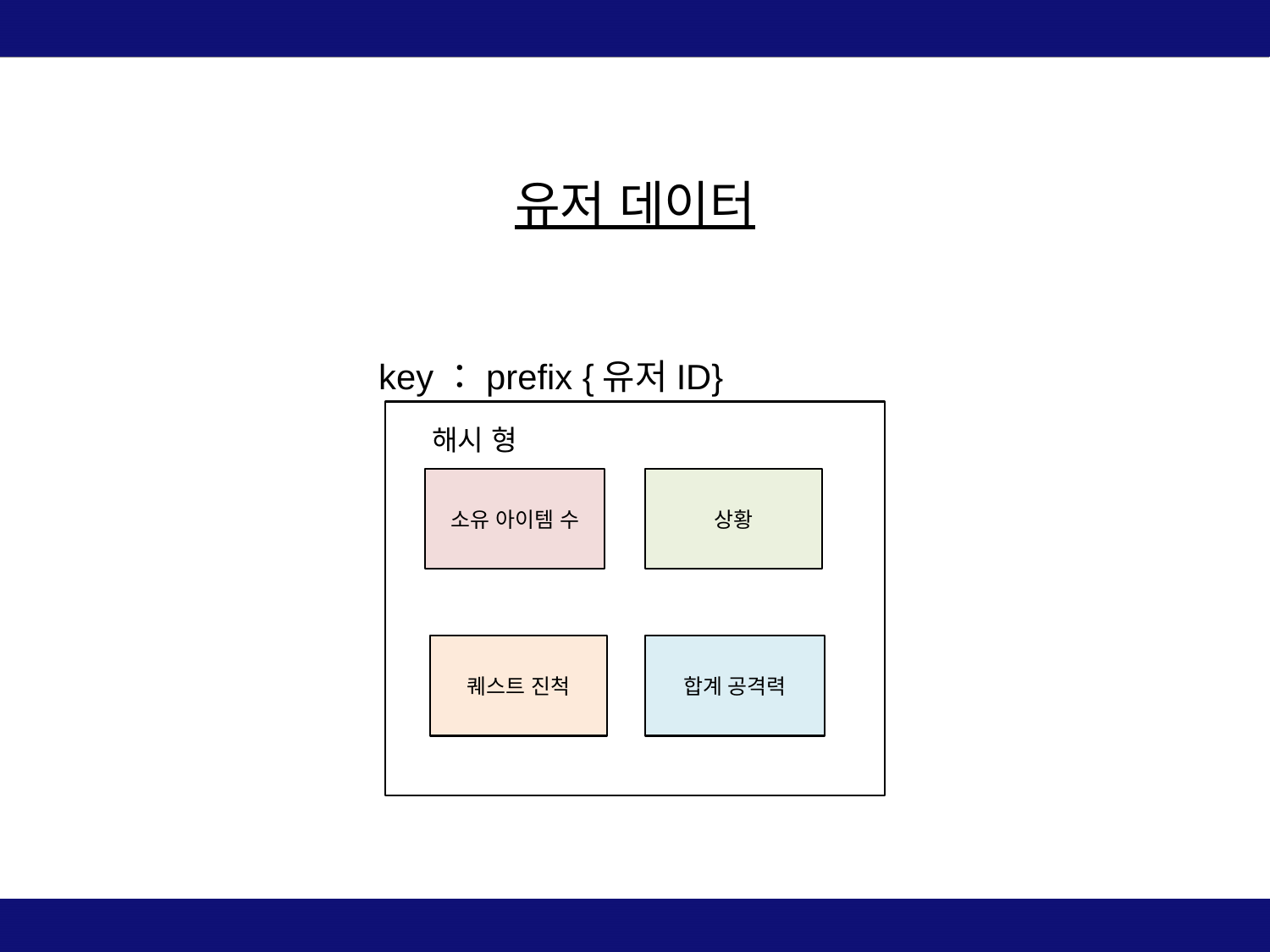

유저 데이터
key：prefix {유저ID}

해시 형
소유 아이템 수
상황
퀘스트 진척
합계 공격력